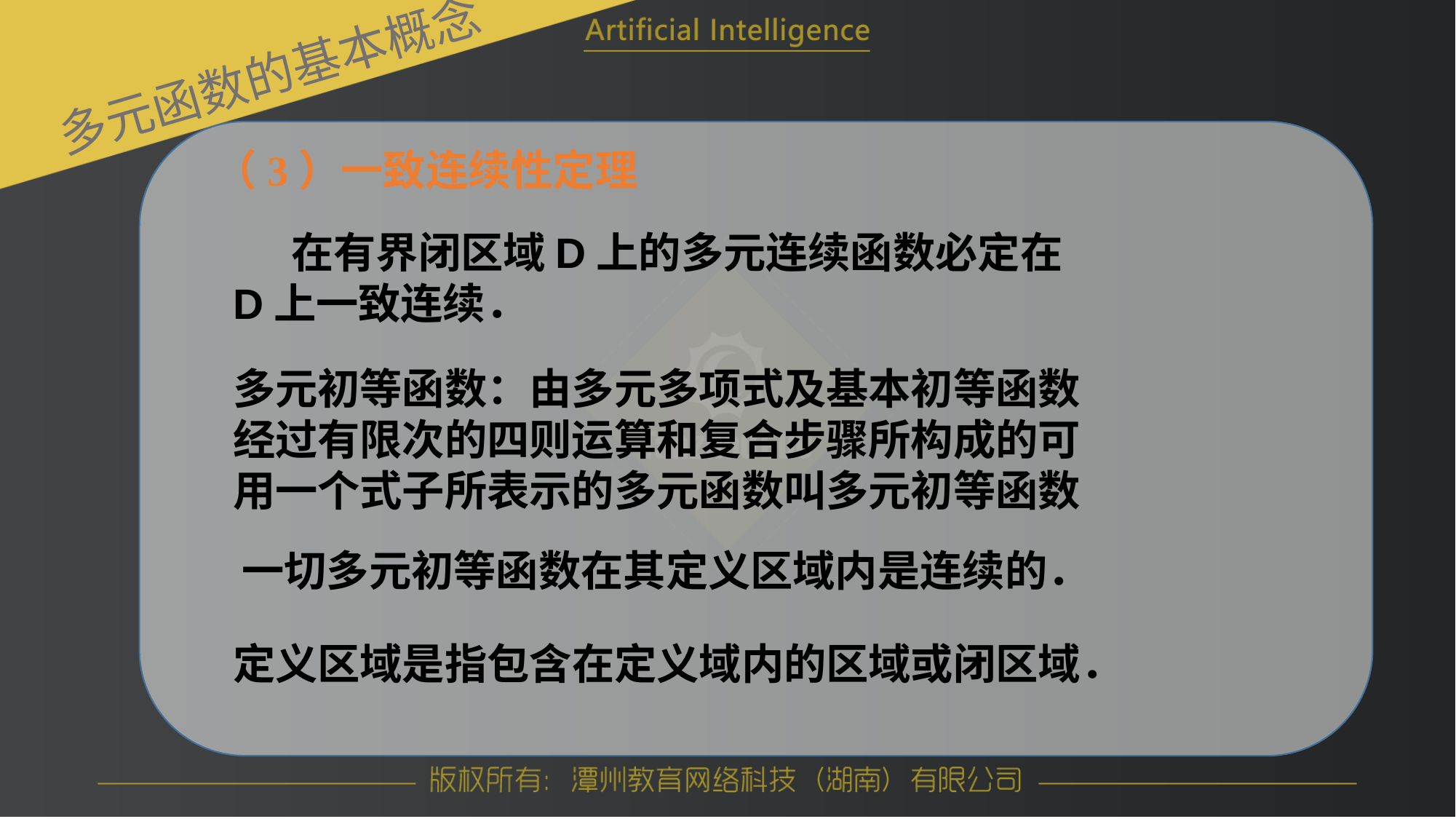

多元函数的基本概念

（3）一致连续性定理
     在有界闭区域D上的多元连续函数必定在D上一致连续．
多元初等函数：由多元多项式及基本初等函数经过有限次的四则运算和复合步骤所构成的可用一个式子所表示的多元函数叫多元初等函数
一切多元初等函数在其定义区域内是连续的．
定义区域是指包含在定义域内的区域或闭区域．